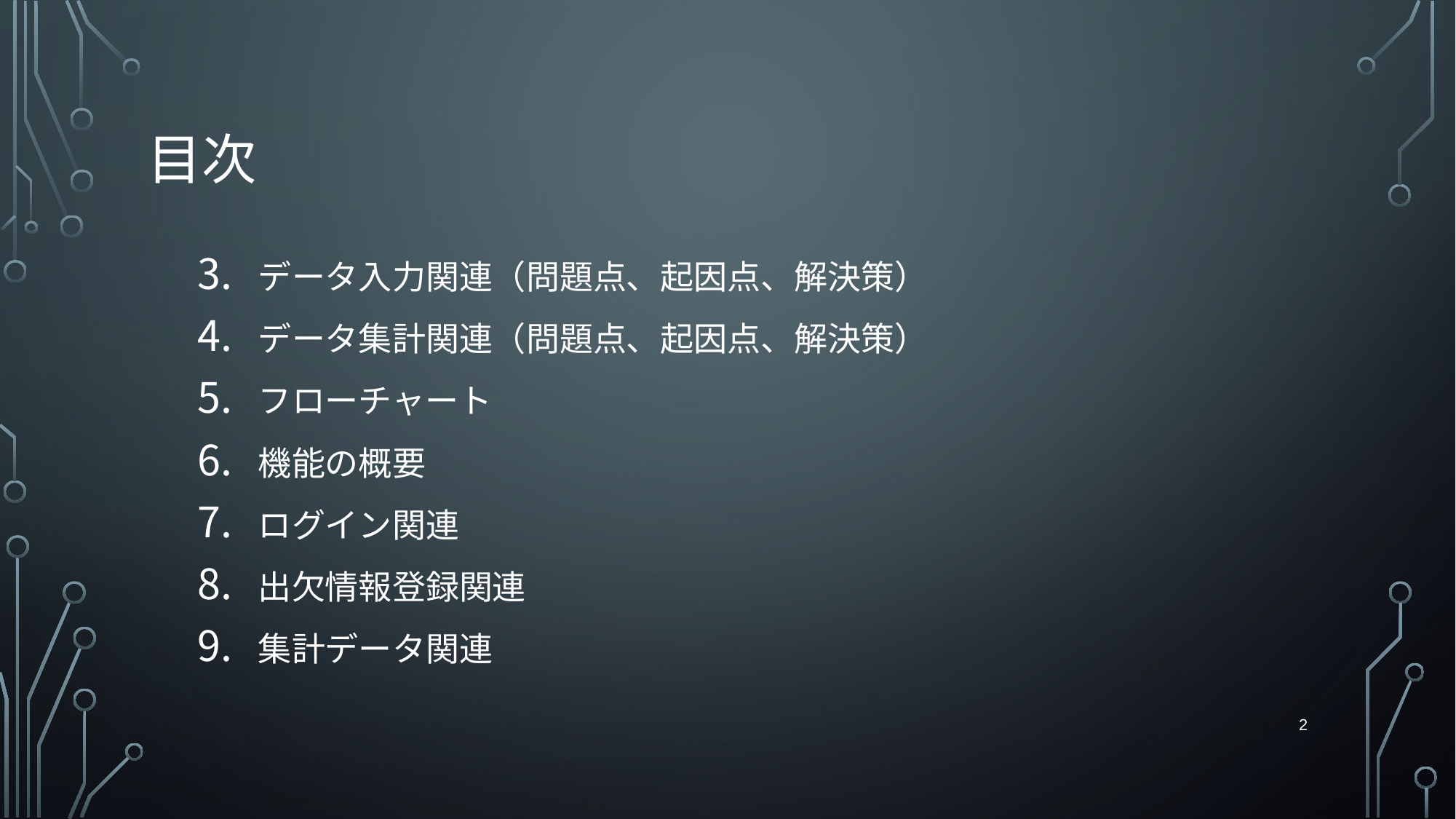

# 目次
データ入力関連（問題点、起因点、解決策）
データ集計関連（問題点、起因点、解決策）
フローチャート
機能の概要
ログイン関連
出欠情報登録関連
集計データ関連
2